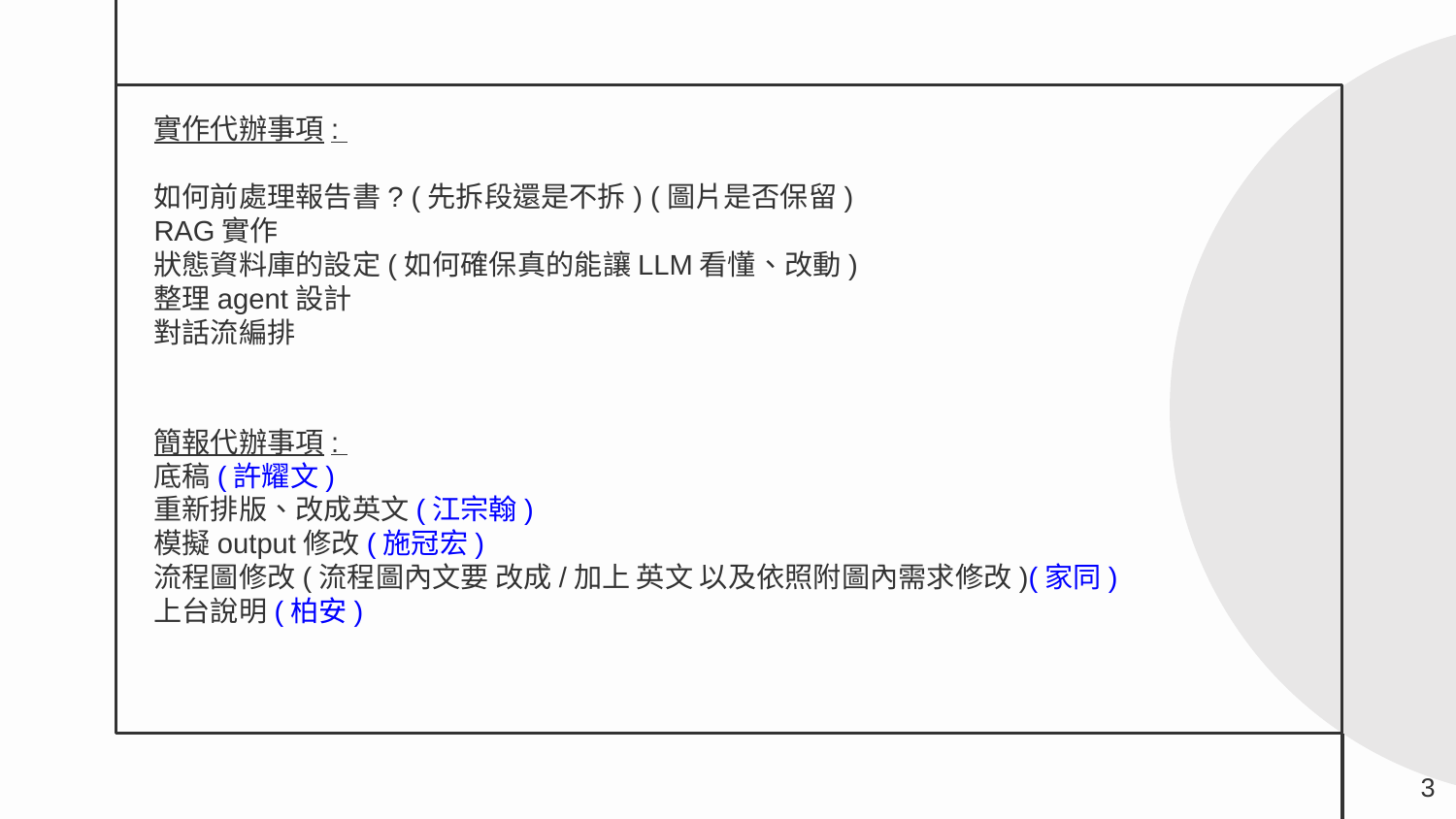

實作代辦事項:
如何前處理報告書? (先拆段還是不拆) (圖片是否保留)
RAG實作
狀態資料庫的設定(如何確保真的能讓LLM看懂、改動)
整理agent設計
對話流編排
簡報代辦事項:
底稿(許耀文)
重新排版、改成英文(江宗翰)
模擬output修改(施冠宏)
流程圖修改(流程圖內文要 改成/加上 英文 以及依照附圖內需求修改)(家同)
上台說明(柏安)
3